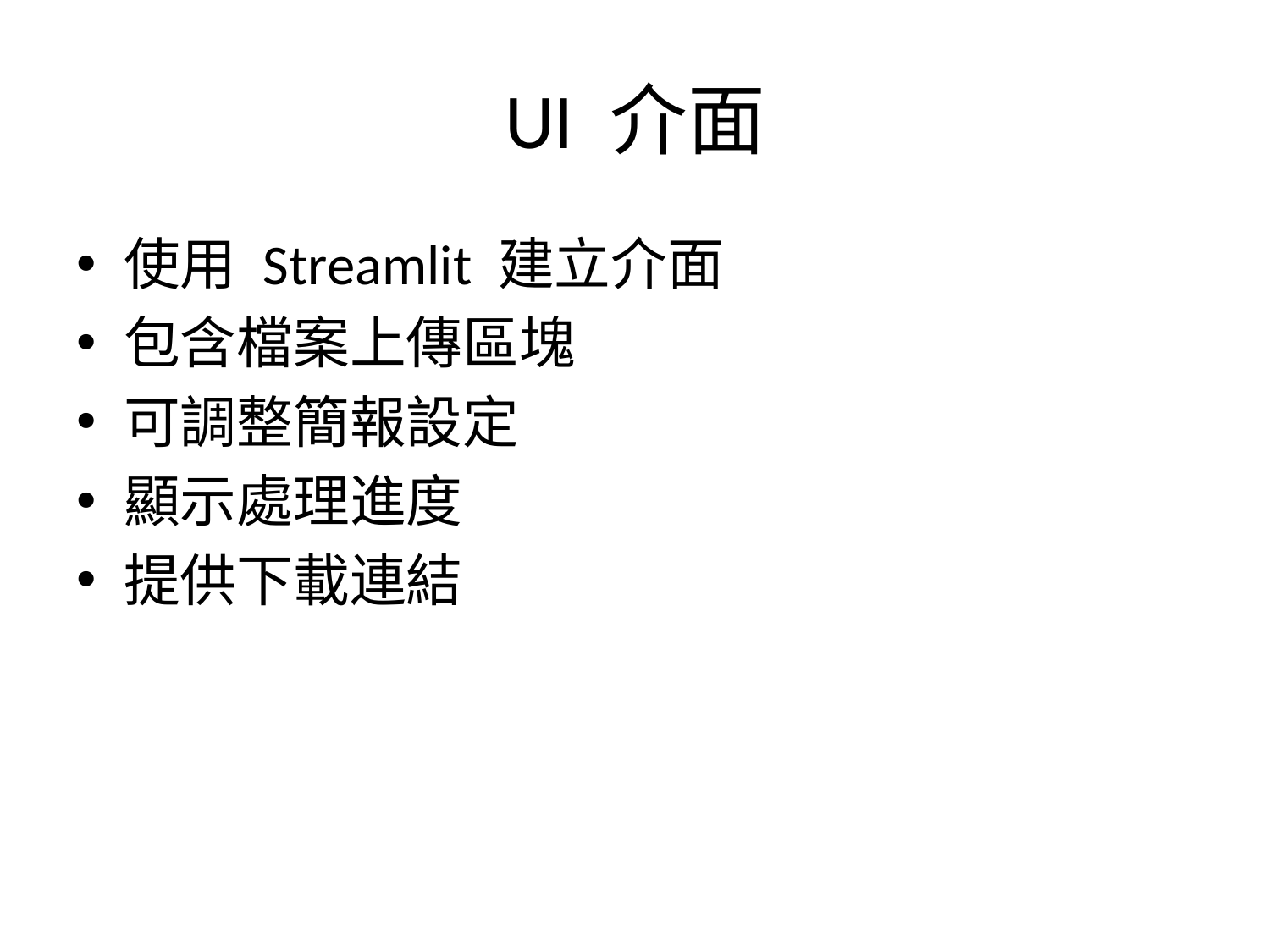

# UI 介面
使用 Streamlit 建立介面
包含檔案上傳區塊
可調整簡報設定
顯示處理進度
提供下載連結